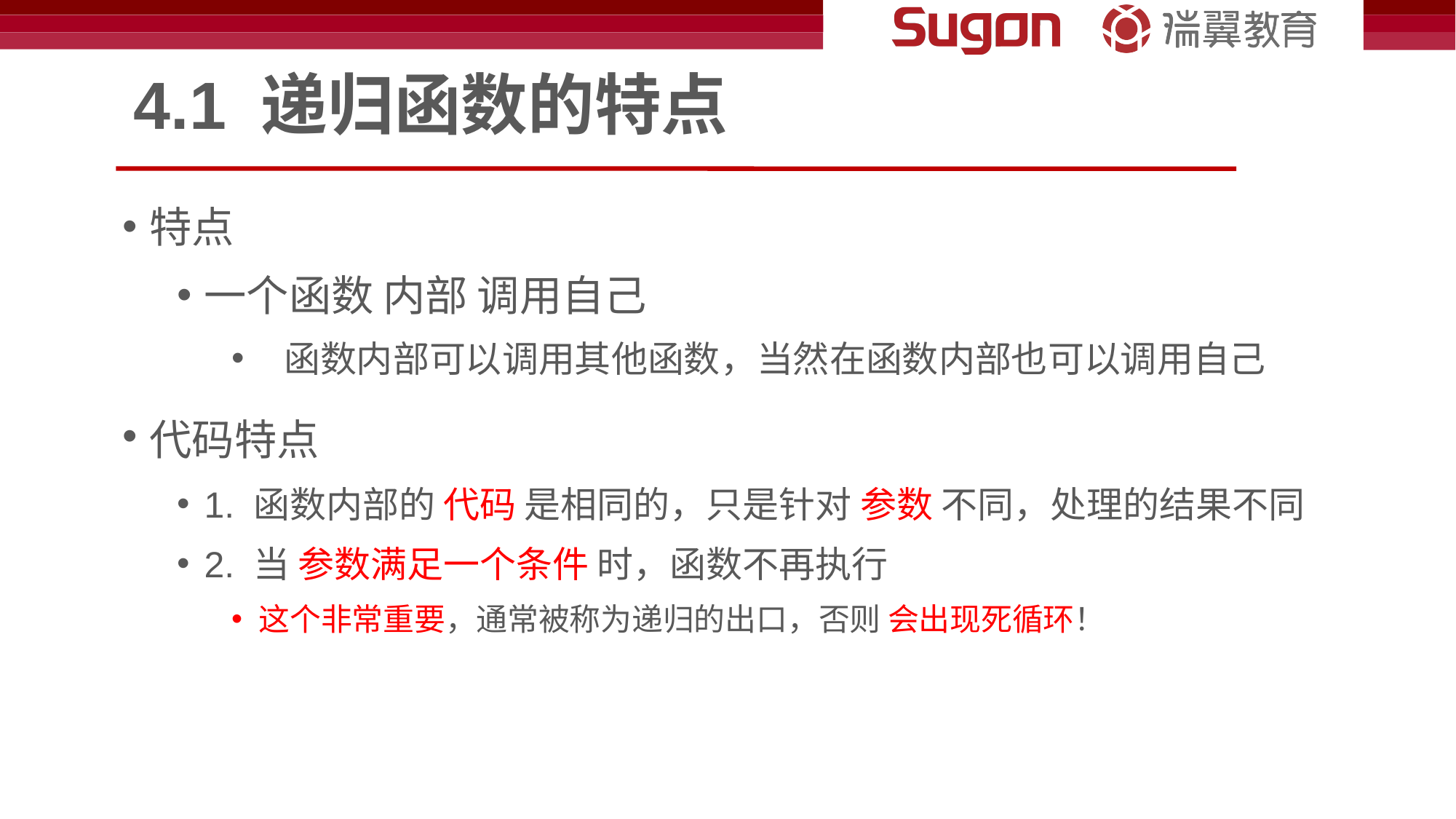

# 4.1 递归函数的特点
特点
一个函数 内部 调用自己
  函数内部可以调用其他函数，当然在函数内部也可以调用自己
代码特点
1. 函数内部的 代码 是相同的，只是针对 参数 不同，处理的结果不同
2. 当 参数满足一个条件 时，函数不再执行
这个非常重要，通常被称为递归的出口，否则 会出现死循环！